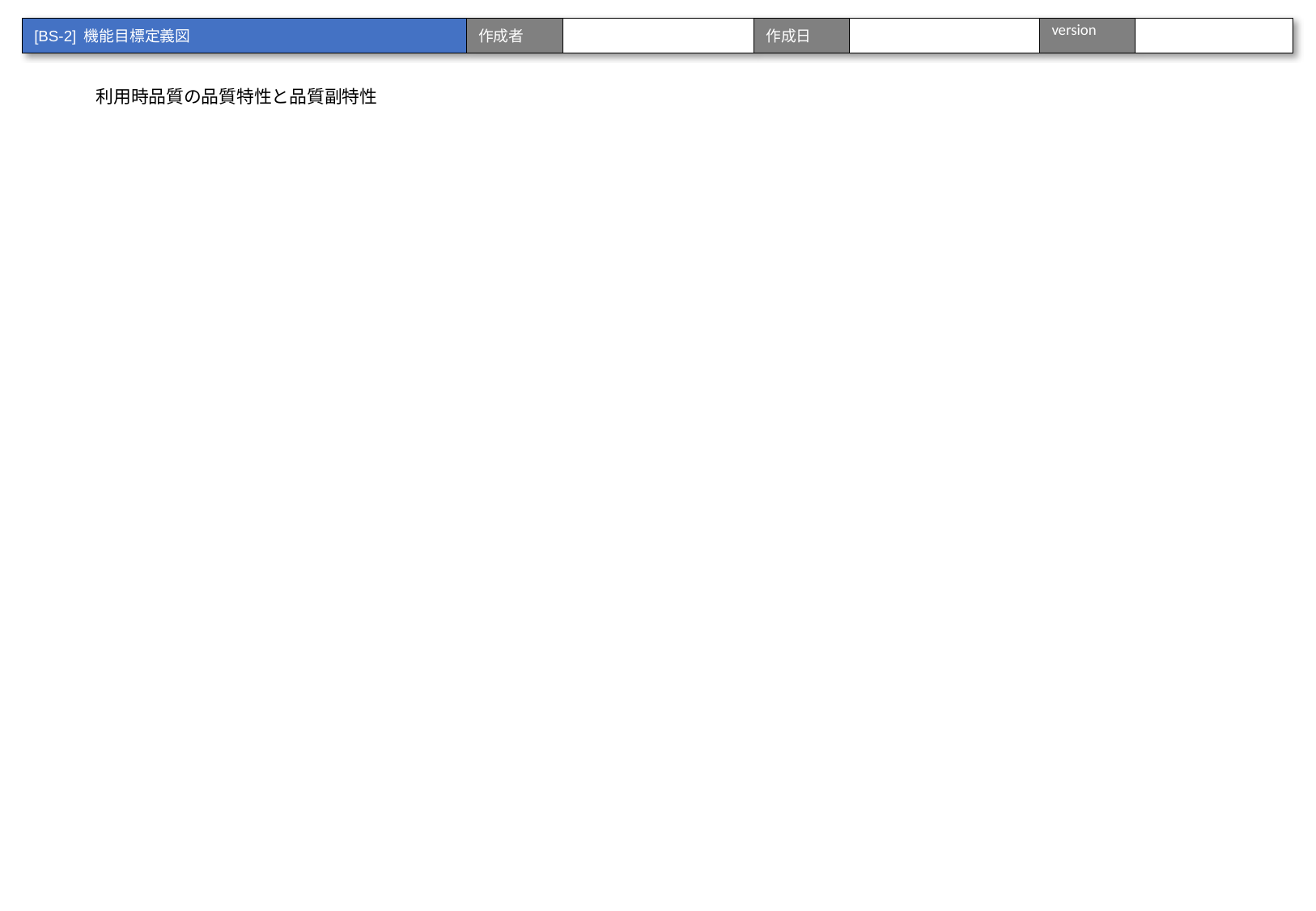

| [BS-2] 機能目標定義図 | 作成者 |  | 作成日 |  | version |  |
| --- | --- | --- | --- | --- | --- | --- |
利用時品質の品質特性と品質副特性